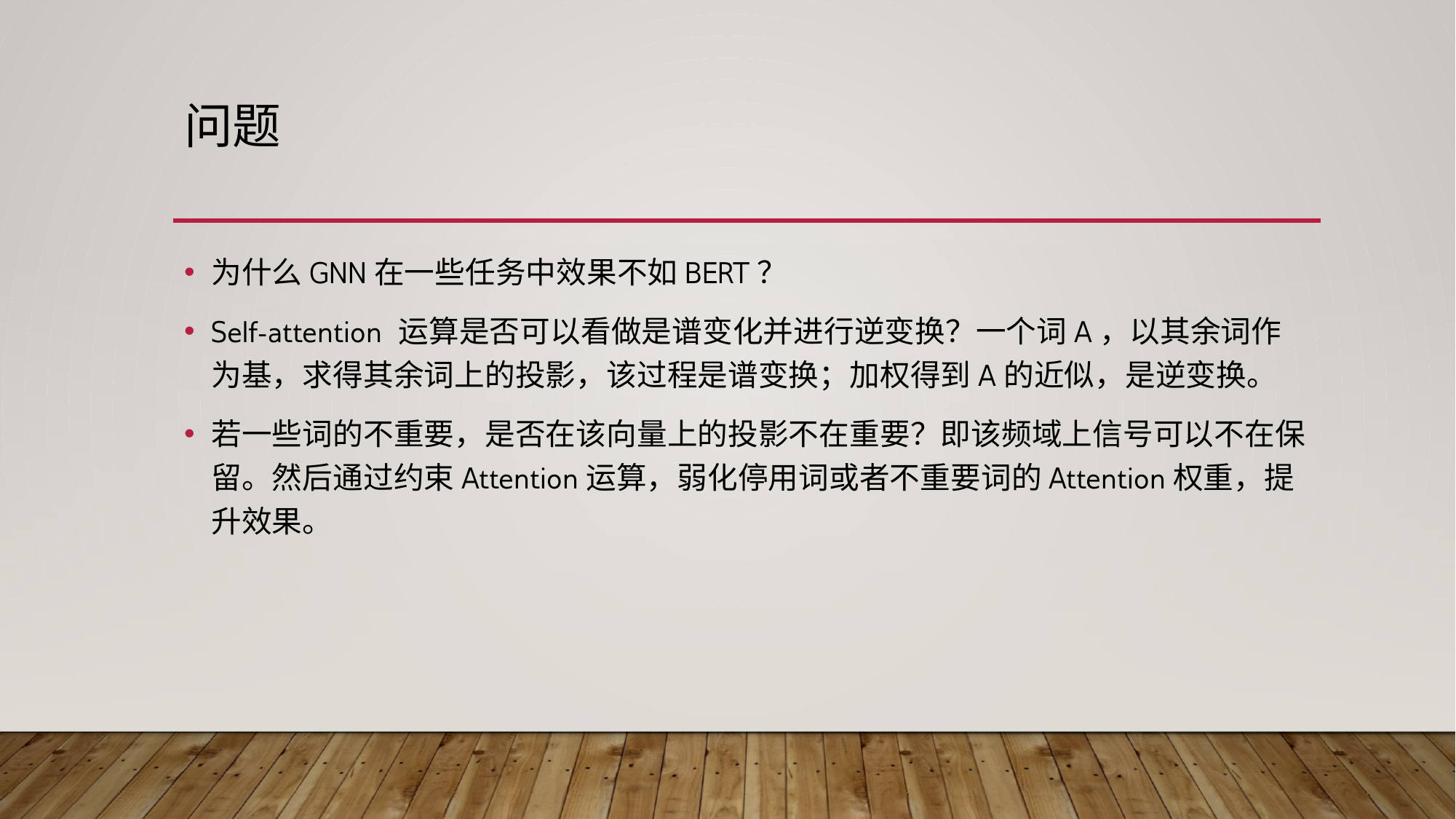

# 问题
为什么GNN在一些任务中效果不如BERT？
Self-attention 运算是否可以看做是谱变化并进行逆变换？一个词A，以其余词作为基，求得其余词上的投影，该过程是谱变换；加权得到A的近似，是逆变换。
若一些词的不重要，是否在该向量上的投影不在重要？即该频域上信号可以不在保留。然后通过约束Attention运算，弱化停用词或者不重要词的Attention权重，提升效果。